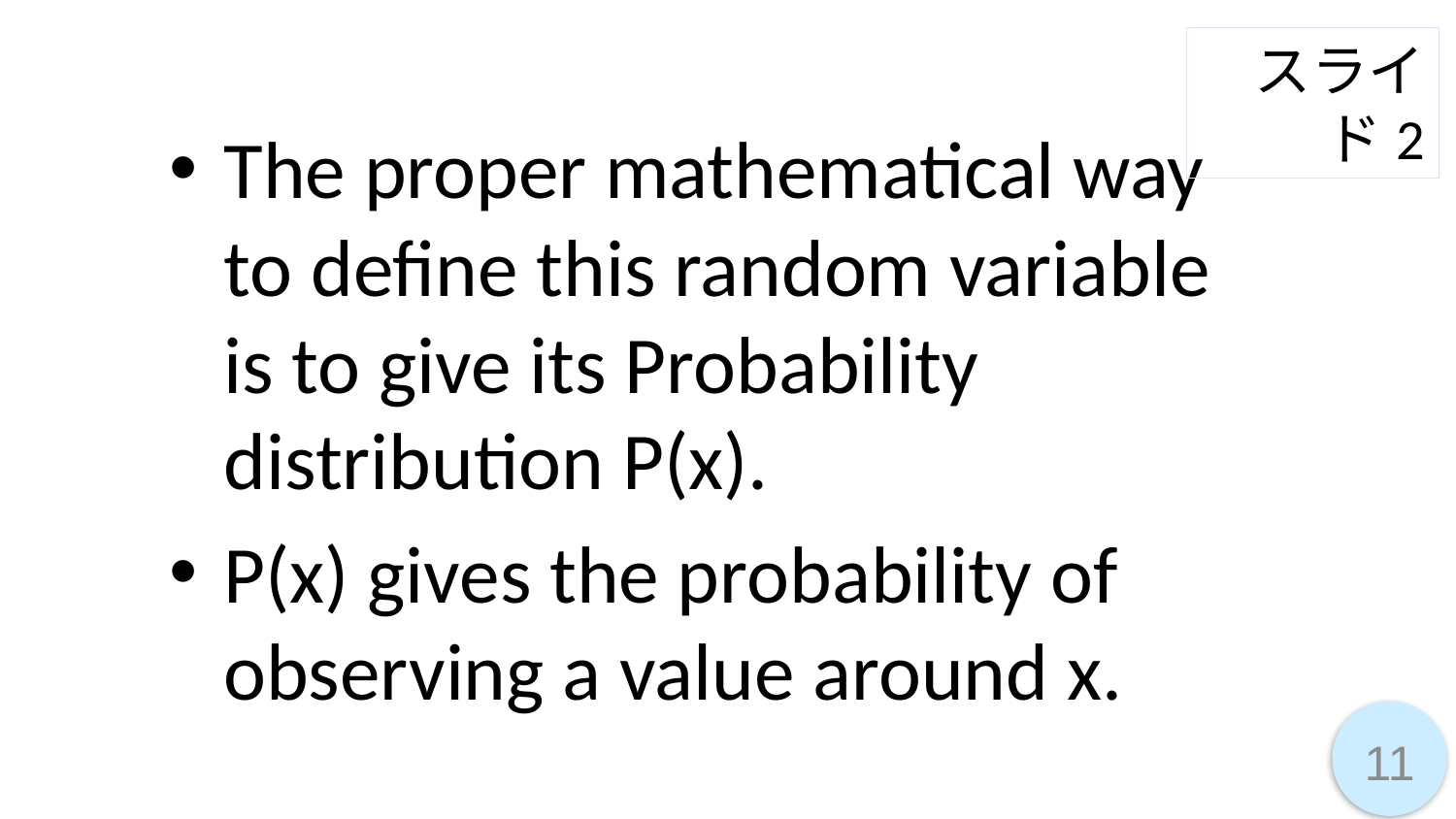

スライド2
The proper mathematical way to define this random variable is to give its Probability distribution P(x).
P(x) gives the probability of observing a value around x.
11